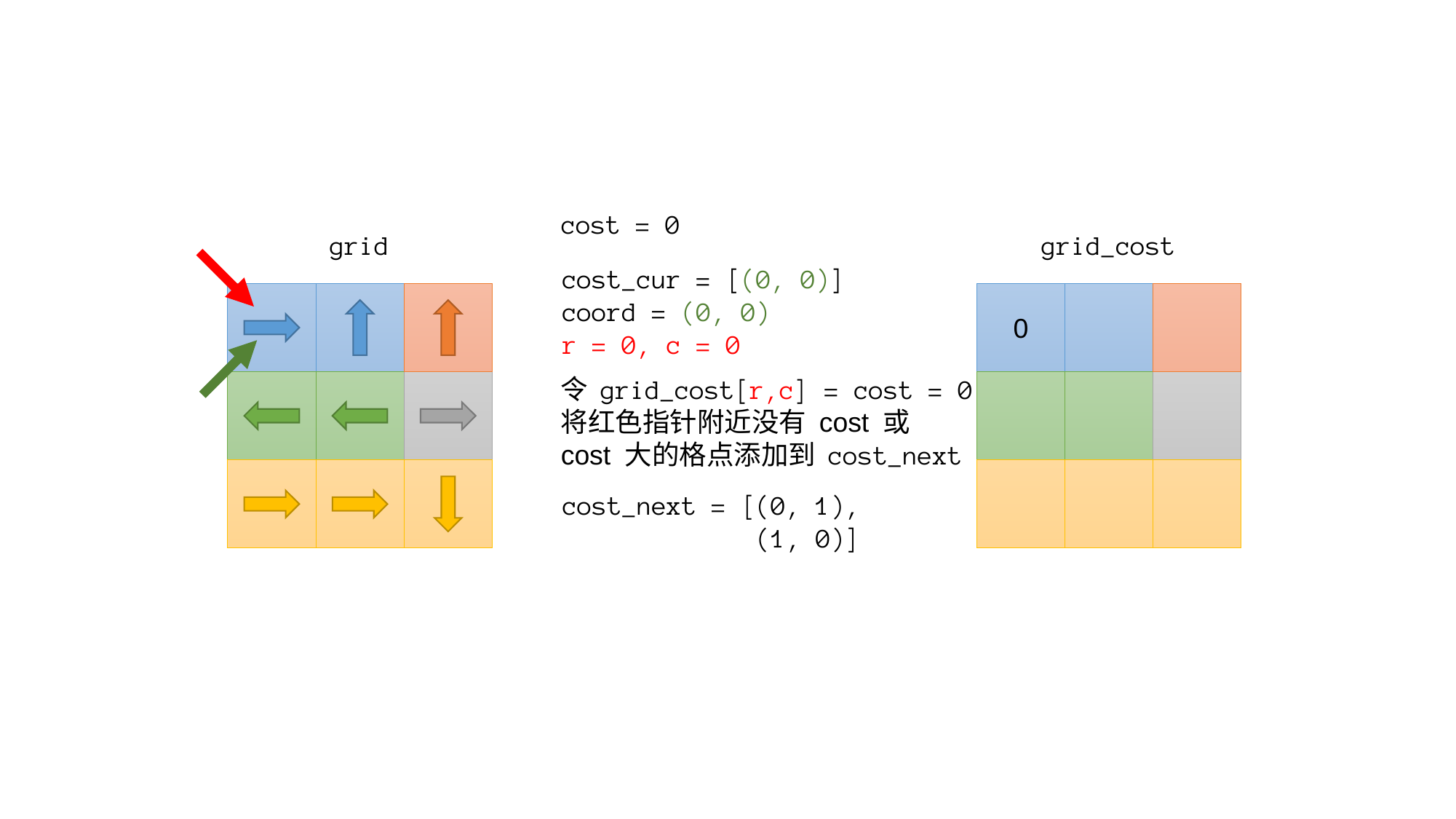

cost = 0
grid
grid_cost
cost_cur = [(0, 0)]
coord = (0, 0)
r = 0, c = 0

0

令 grid_cost[r,c] = cost = 0
将红色指针附近没有 cost 或
cost 大的格点添加到 cost_next

cost_next = [(0, 1),
             (1, 0)]